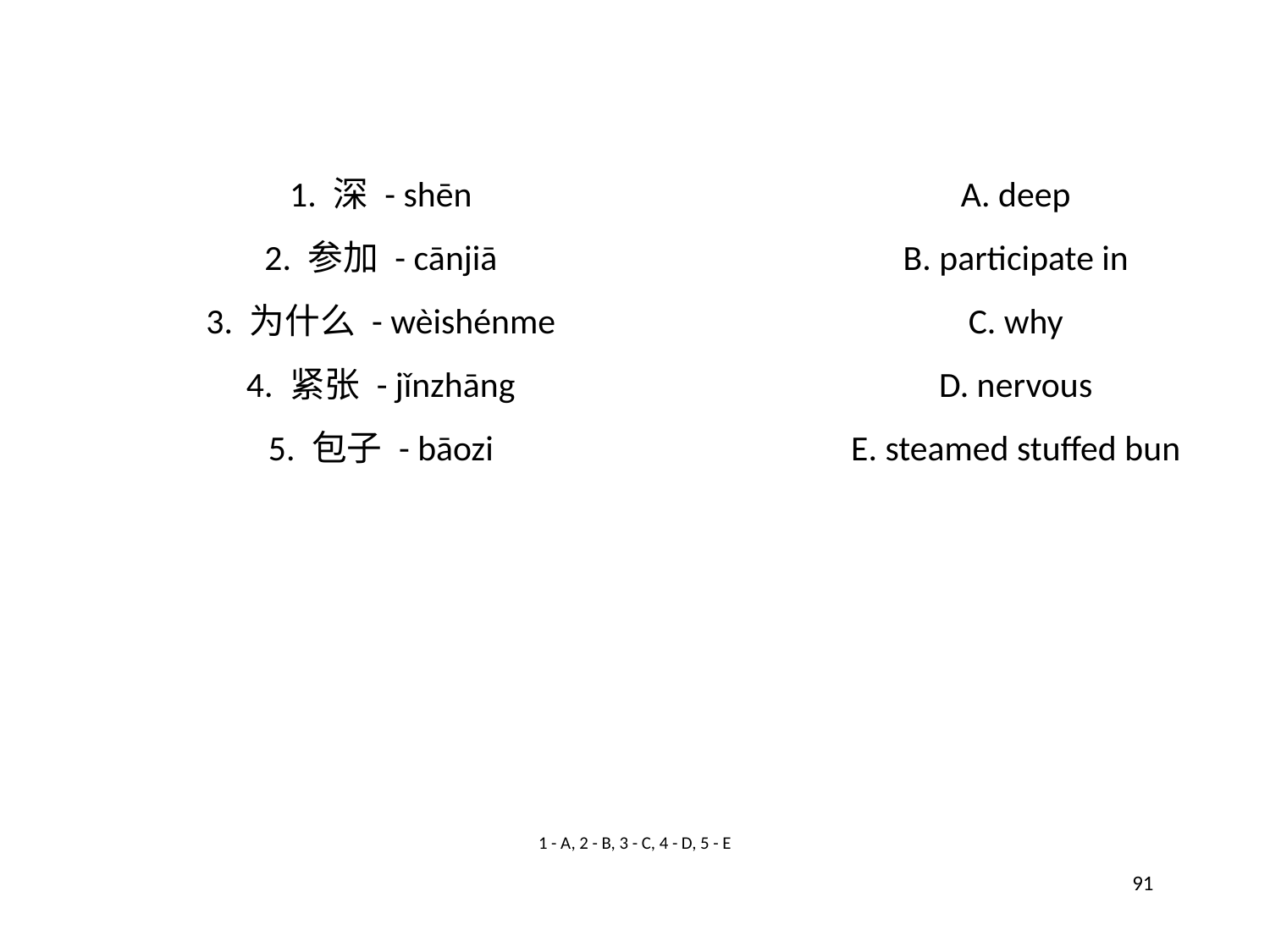

1. 深 - shēn

A. deep

2. 参加 - cānjiā

B. participate in

3. 为什么 - wèishénme

C. why

4. 紧张 - jǐnzhāng

D. nervous

5. 包子 - bāozi

E. steamed stuffed bun
1 - A, 2 - B, 3 - C, 4 - D, 5 - E

91